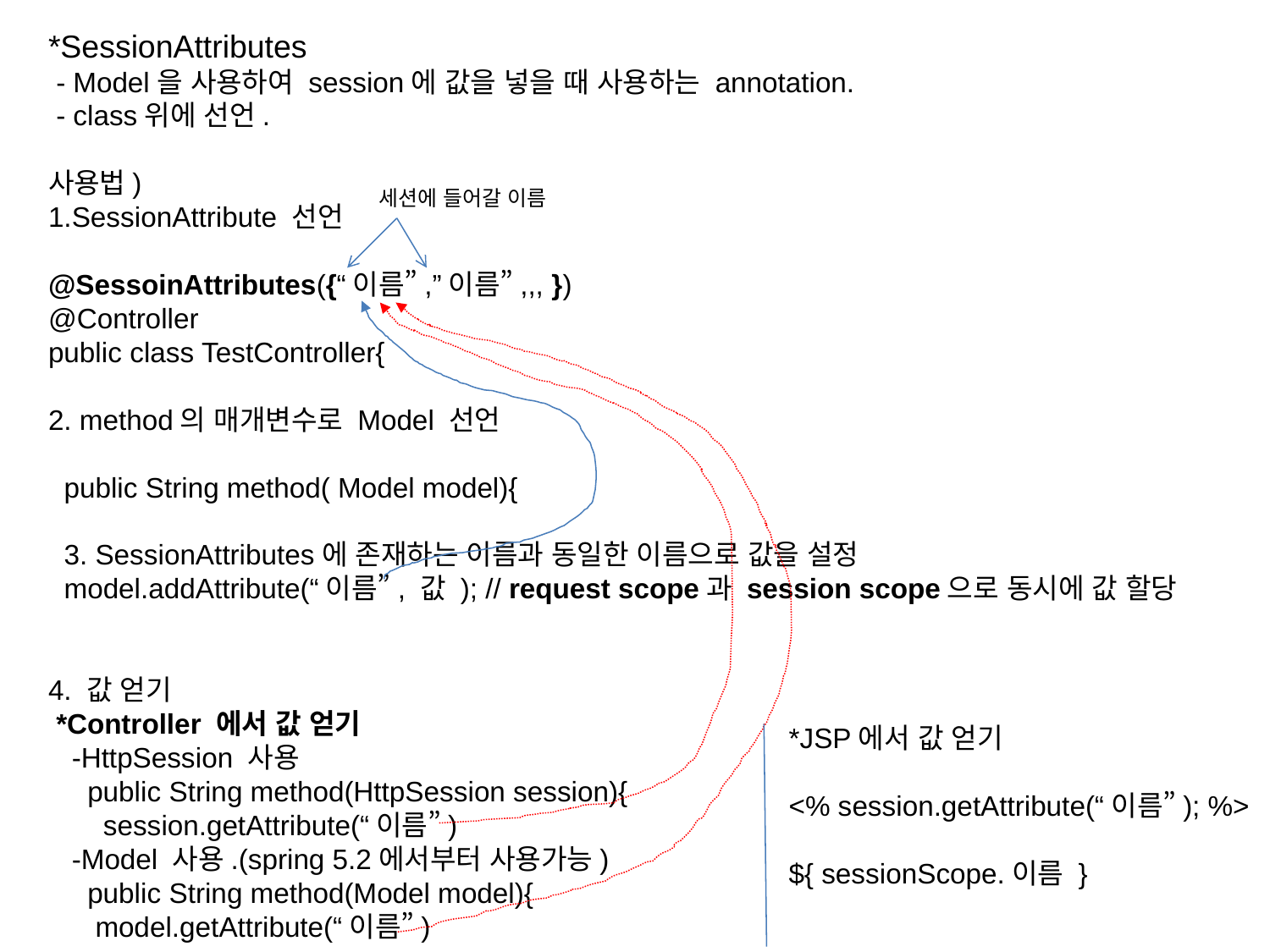

*SessionAttributes
 - Model을 사용하여 session에 값을 넣을 때 사용하는 annotation.
 - class위에 선언.

사용법)
1.SessionAttribute 선언

@SessoinAttributes({“이름”,”이름”,,, })
@Controller
public class TestController{

2. method의 매개변수로 Model 선언

  public String method( Model model){

  3. SessionAttributes에 존재하는 이름과 동일한 이름으로 값을 설정
  model.addAttribute(“이름”, 값 ); // request scope과 session scope으로 동시에 값 할당

4. 값 얻기
 *Controller 에서 값 얻기
   -HttpSession 사용
     public String method(HttpSession session){
       session.getAttribute(“이름”)
   -Model 사용.(spring 5.2에서부터 사용가능)
     public String method(Model model){
      model.getAttribute(“이름”)
세션에 들어갈 이름

*JSP에서 값 얻기

<% session.getAttribute(“이름”); %>

${ sessionScope.이름 }